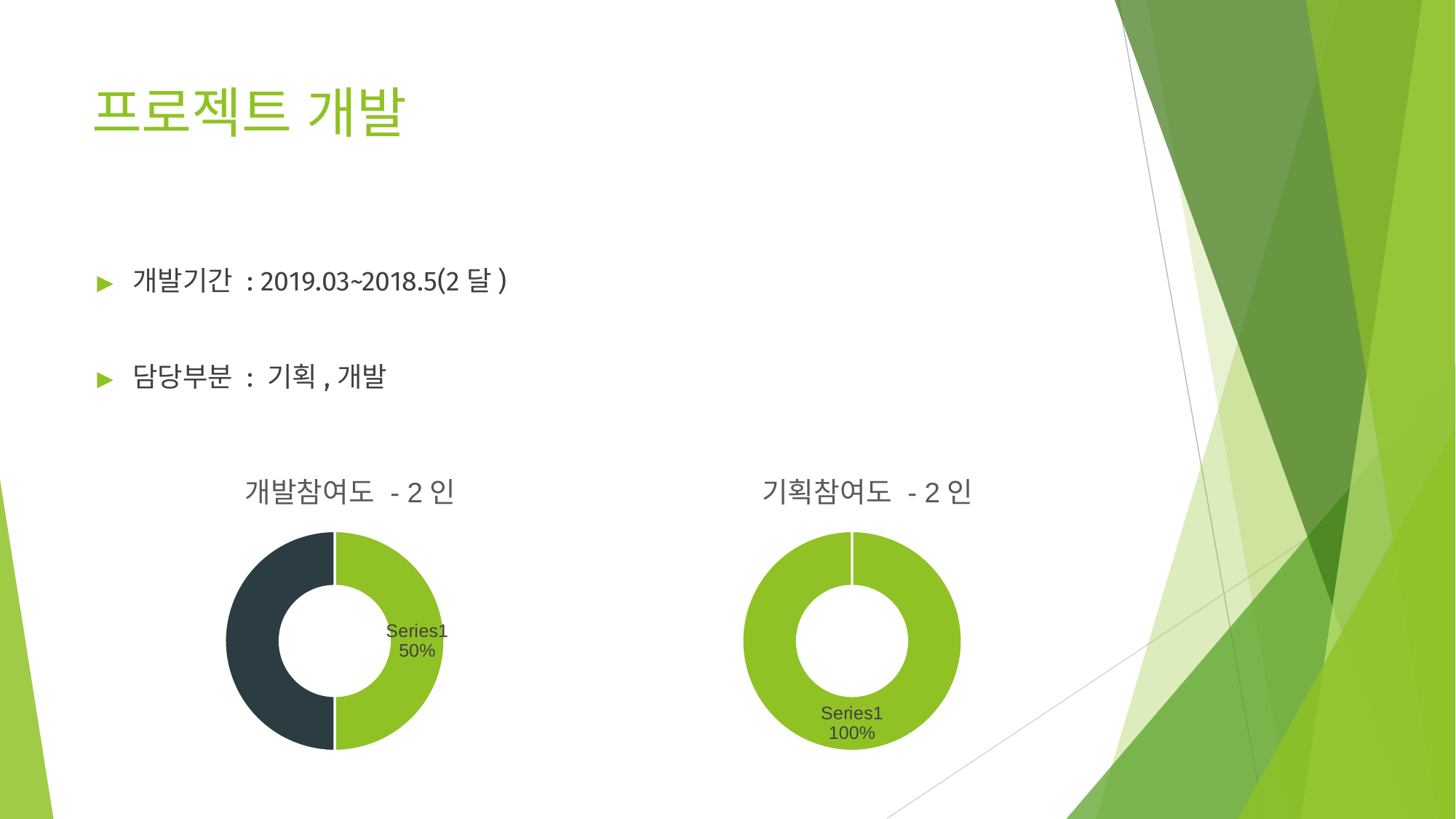

# 프로젝트 개발
개발기간 : 2019.03~2018.5(2달)

담당부분 : 기획,개발

### Chart:

| Category | 개발참여도 - 2인 |
|---|---|
|  | 5.0 |
|  | 5.0 |

### Chart:

| Category | 기획참여도 - 2인 |
|---|---|
|  | 10.0 |
|  | 0.0 |